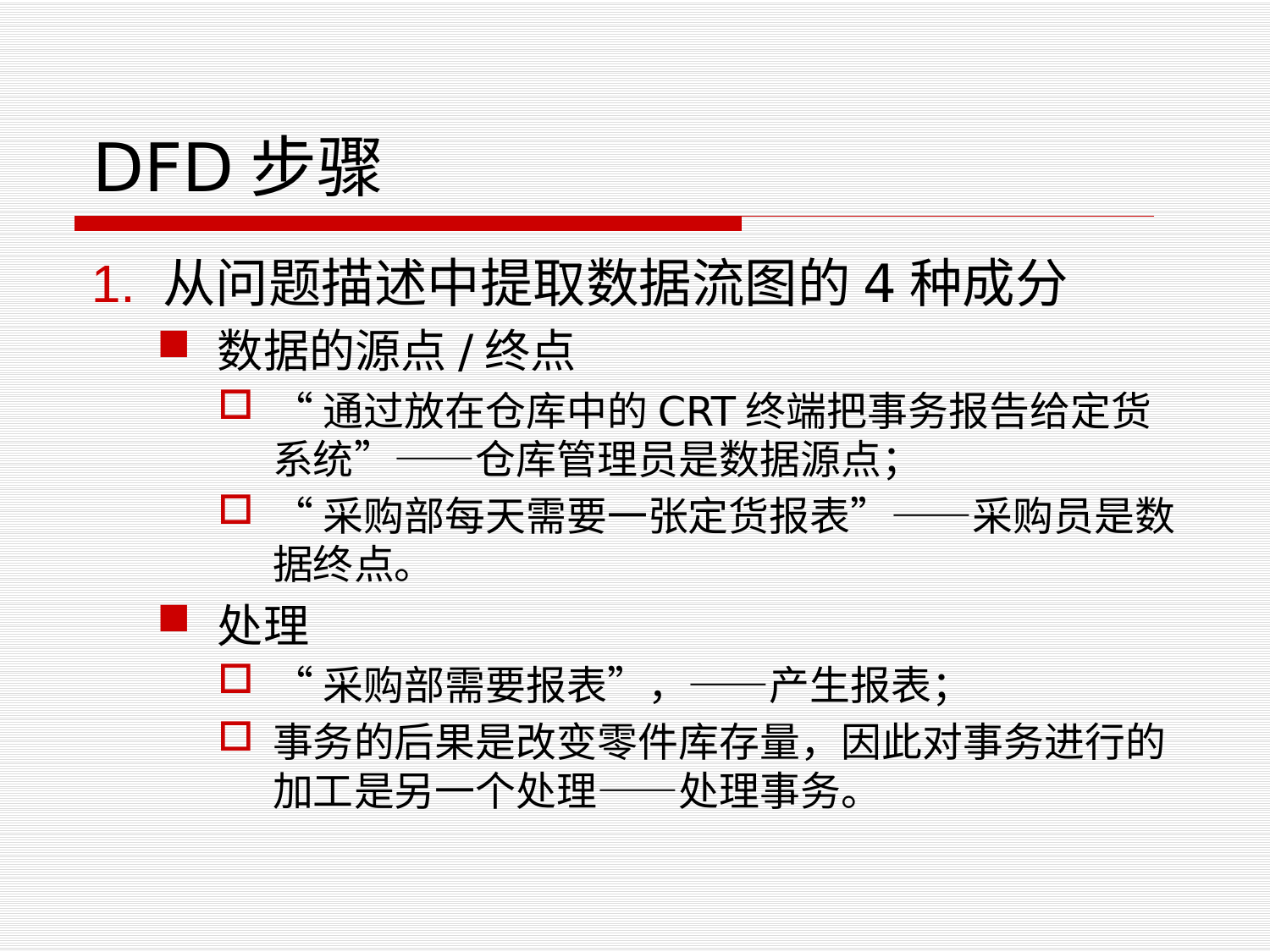

# DFD步骤
从问题描述中提取数据流图的4种成分
数据的源点/终点
“通过放在仓库中的CRT终端把事务报告给定货系统”——仓库管理员是数据源点；
“采购部每天需要一张定货报表”——采购员是数据终点。
处理
“采购部需要报表”，——产生报表；
事务的后果是改变零件库存量，因此对事务进行的加工是另一个处理——处理事务。